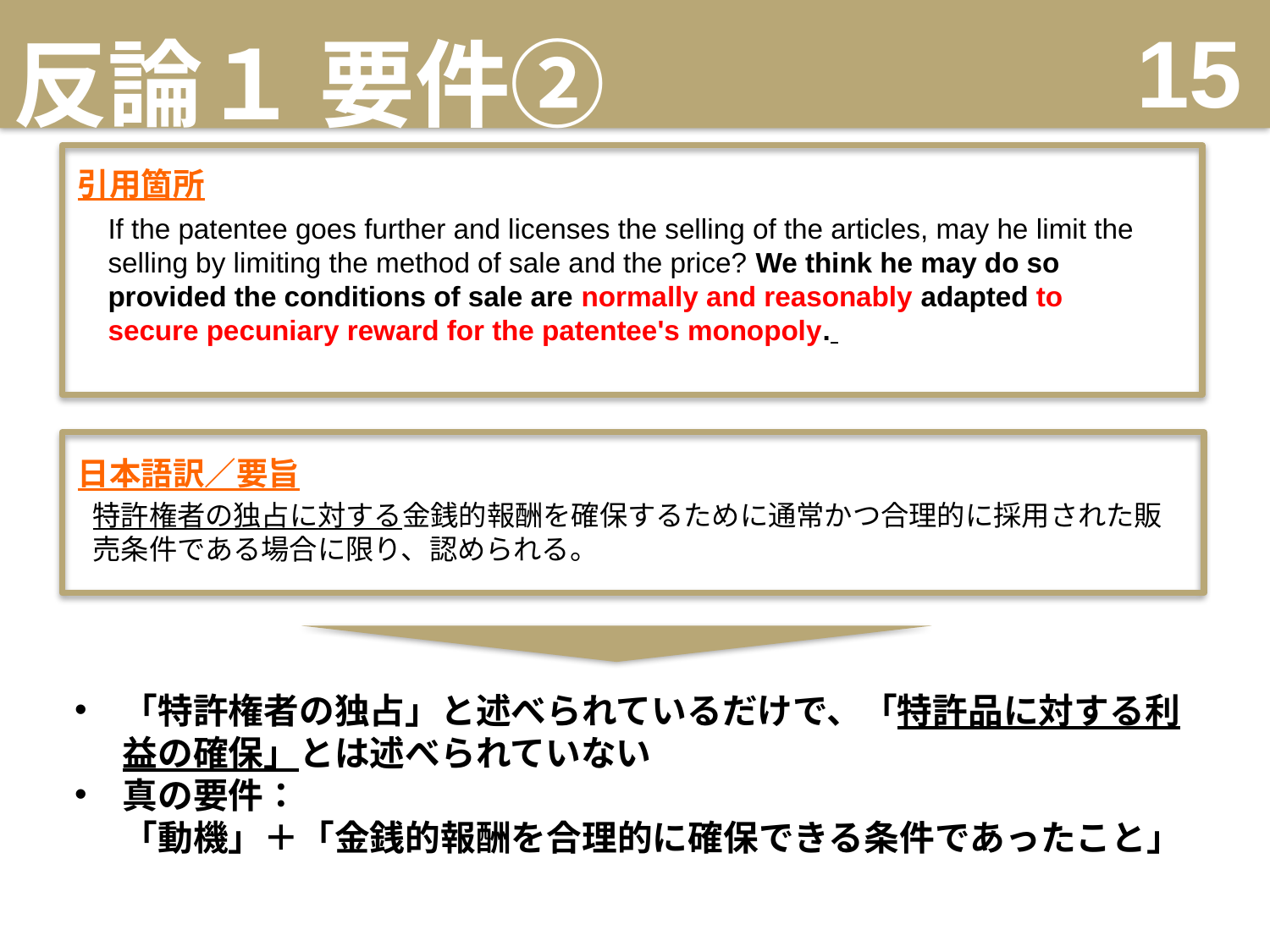

# 反論１ 要件②
15

引用箇所
If the patentee goes further and licenses the selling of the articles, may he limit the selling by limiting the method of sale and the price? We think he may do so provided the conditions of sale are normally and reasonably adapted to secure pecuniary reward for the patentee's monopoly.

日本語訳／要旨
特許権者の独占に対する金銭的報酬を確保するために通常かつ合理的に採用された販売条件である場合に限り、認められる。

「特許権者の独占」と述べられているだけで、「特許品に対する利益の確保」とは述べられていない
真の要件：
「動機」＋「金銭的報酬を合理的に確保できる条件であったこと」